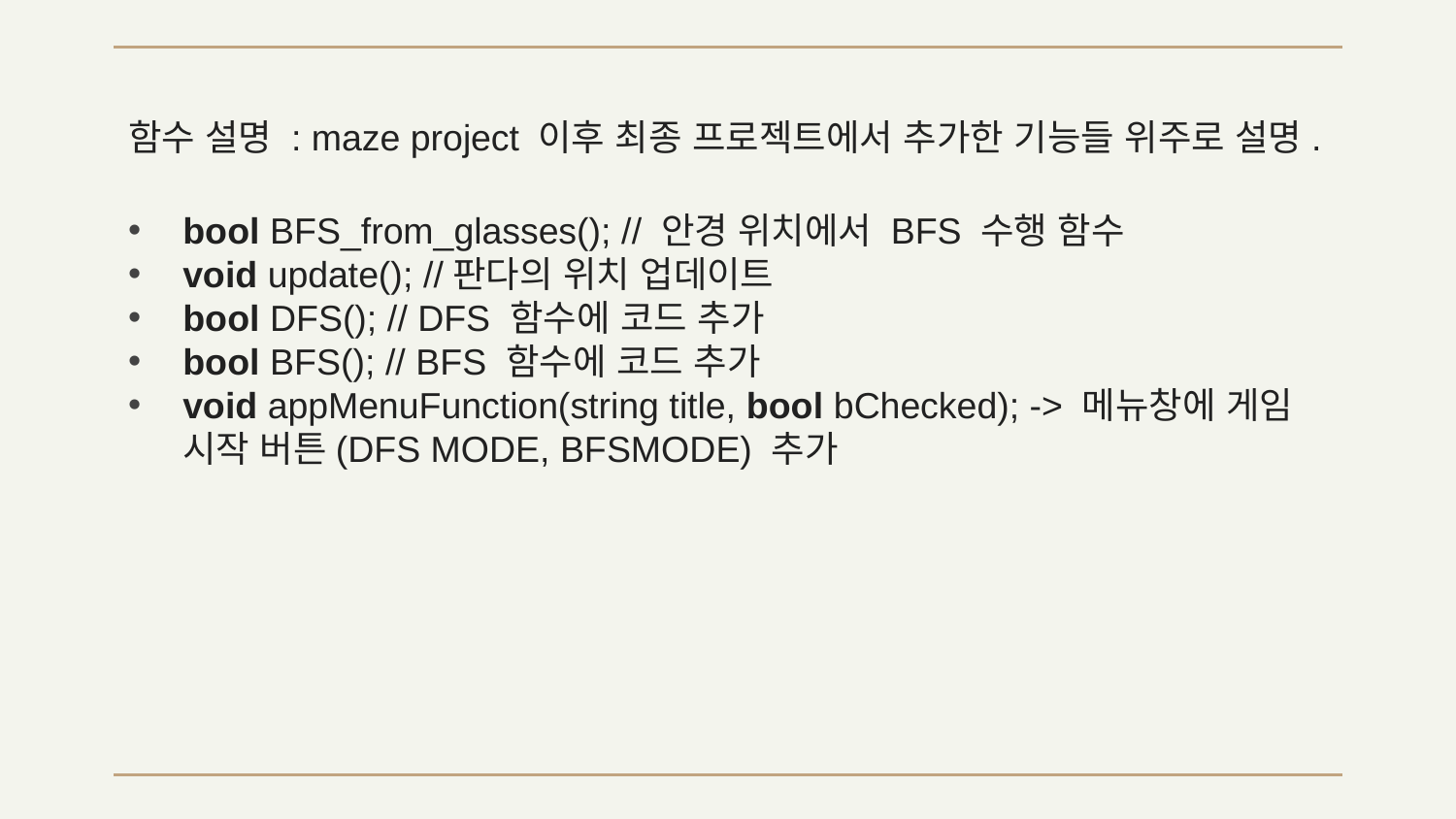

# 함수 설명 : maze project 이후 최종 프로젝트에서 추가한 기능들 위주로 설명.
bool BFS_from_glasses(); // 안경 위치에서 BFS 수행 함수
void update(); //판다의 위치 업데이트
bool DFS(); // DFS 함수에 코드 추가
bool BFS(); // BFS 함수에 코드 추가
void appMenuFunction(string title, bool bChecked); -> 메뉴창에 게임 시작 버튼(DFS MODE, BFSMODE) 추가